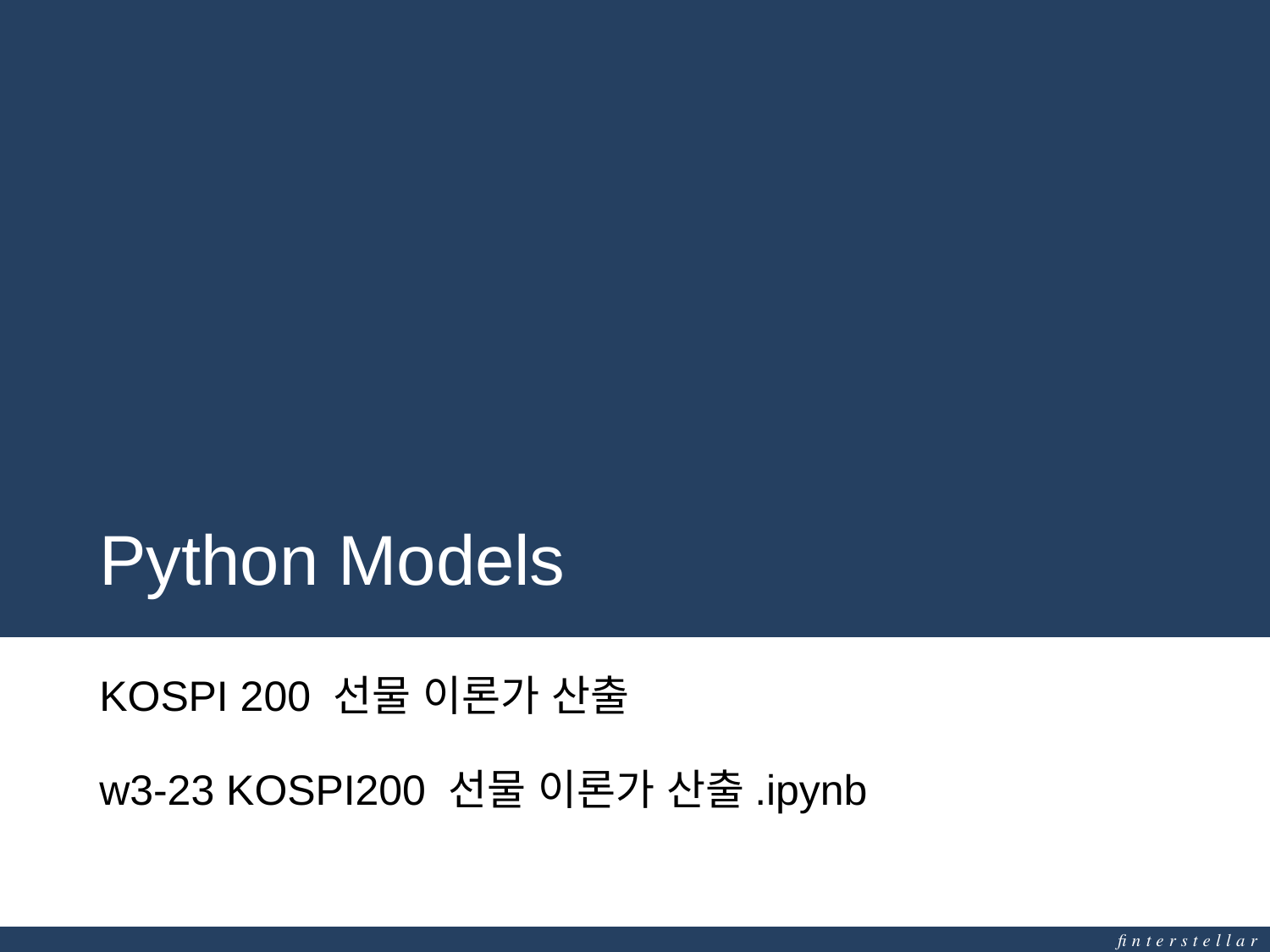

# Python Models
KOSPI 200 선물 이론가 산출
w3-23 KOSPI200 선물 이론가 산출.ipynb